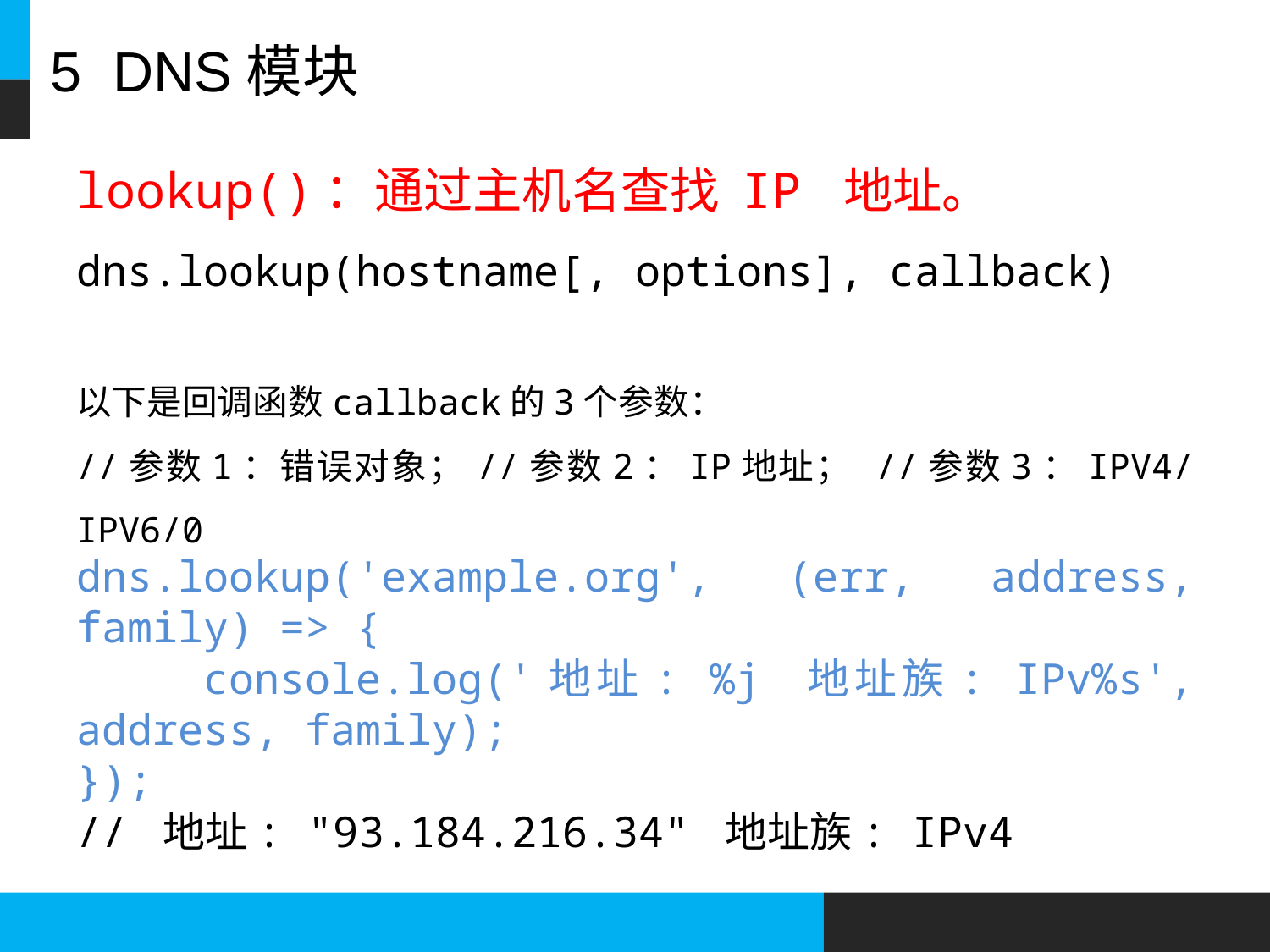

# 5  DNS模块
lookup()：通过主机名查找 IP 地址。
dns.lookup(hostname[, options], callback)

以下是回调函数callback的3个参数：
//参数1：错误对象；	//参数2：IP地址；	//参数3：IPV4/IPV6/0
dns.lookup('example.org', (err, address, family) => {
	console.log('地址: %j 地址族: IPv%s', address, family);
});
// 地址: "93.184.216.34" 地址族: IPv4